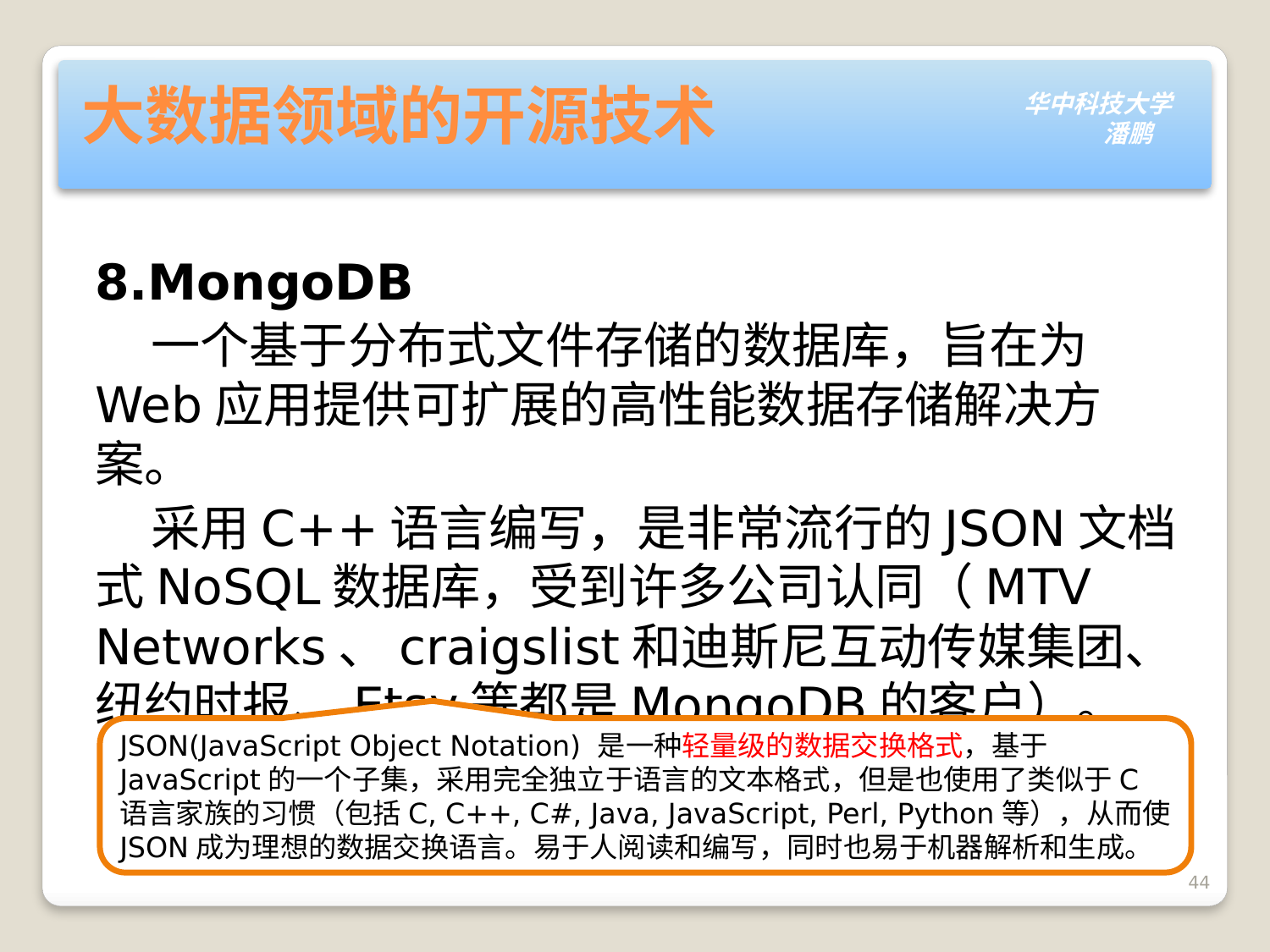

# 大数据领域的开源技术
8.MongoDB
    一个基于分布式文件存储的数据库，旨在为Web应用提供可扩展的高性能数据存储解决方案。
    采用C++语言编写，是非常流行的JSON文档式NoSQL数据库，受到许多公司认同（MTV Networks、craigslist和迪斯尼互动传媒集团、纽约时报、Etsy等都是MongoDB的客户）。
JSON(JavaScript Object Notation) 是一种轻量级的数据交换格式，基于JavaScript的一个子集，采用完全独立于语言的文本格式，但是也使用了类似于C语言家族的习惯（包括C, C++, C#, Java, JavaScript, Perl, Python等），从而使JSON成为理想的数据交换语言。易于人阅读和编写，同时也易于机器解析和生成。
44